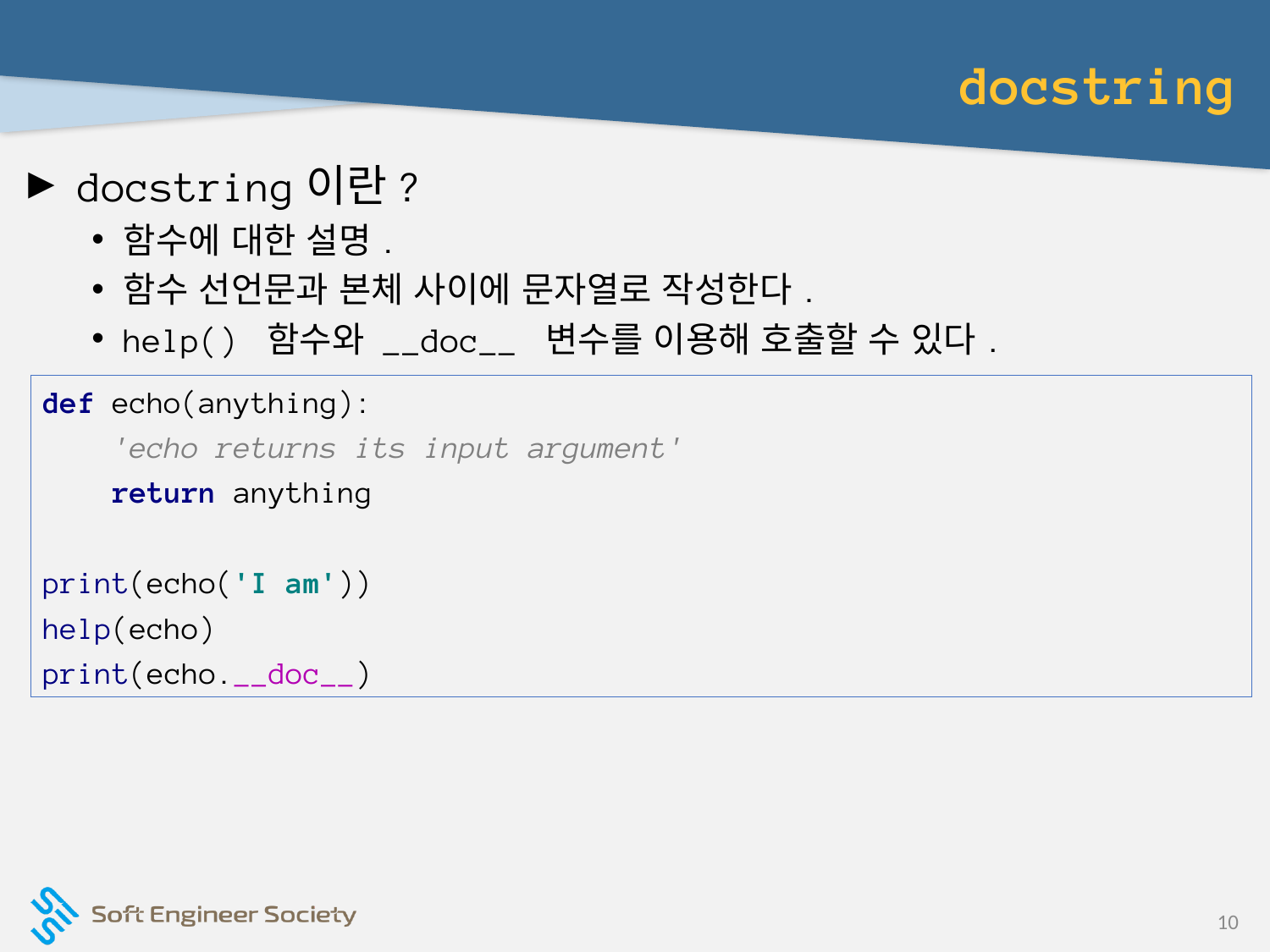

# docstring
docstring이란?
함수에 대한 설명.
함수 선언문과 본체 사이에 문자열로 작성한다.
help() 함수와 __doc__ 변수를 이용해 호출할 수 있다.
def echo(anything):
    'echo returns its input argument'
    return anything

print(echo('I am'))
help(echo)
print(echo.__doc__)
10